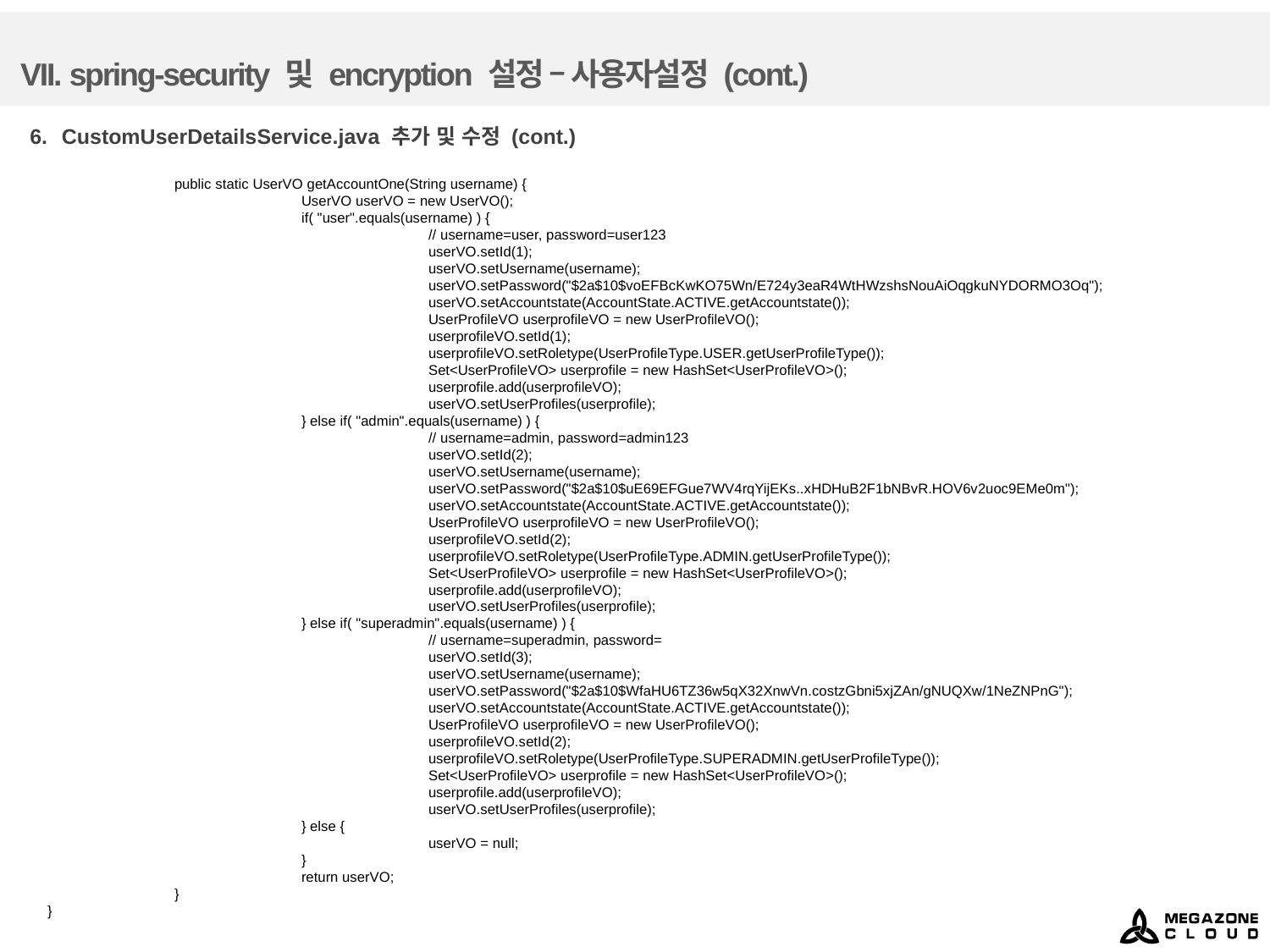

# VII. spring-security 및 encryption 설정 – 사용자설정 (cont.)
CustomUserDetailsService.java 추가 및 수정 (cont.)

	public static UserVO getAccountOne(String username) {
		UserVO userVO = new UserVO();
		if( "user".equals(username) ) {
			// username=user, password=user123
			userVO.setId(1);
			userVO.setUsername(username);
			userVO.setPassword("$2a$10$voEFBcKwKO75Wn/E724y3eaR4WtHWzshsNouAiOqgkuNYDORMO3Oq");
			userVO.setAccountstate(AccountState.ACTIVE.getAccountstate());
			UserProfileVO userprofileVO = new UserProfileVO();
			userprofileVO.setId(1);
			userprofileVO.setRoletype(UserProfileType.USER.getUserProfileType());
			Set<UserProfileVO> userprofile = new HashSet<UserProfileVO>();
			userprofile.add(userprofileVO);
			userVO.setUserProfiles(userprofile);
		} else if( "admin".equals(username) ) {
			// username=admin, password=admin123
			userVO.setId(2);
			userVO.setUsername(username);
			userVO.setPassword("$2a$10$uE69EFGue7WV4rqYijEKs..xHDHuB2F1bNBvR.HOV6v2uoc9EMe0m");
			userVO.setAccountstate(AccountState.ACTIVE.getAccountstate());
			UserProfileVO userprofileVO = new UserProfileVO();
			userprofileVO.setId(2);
			userprofileVO.setRoletype(UserProfileType.ADMIN.getUserProfileType());
			Set<UserProfileVO> userprofile = new HashSet<UserProfileVO>();
			userprofile.add(userprofileVO);
			userVO.setUserProfiles(userprofile);
		} else if( "superadmin".equals(username) ) {
			// username=superadmin, password=
			userVO.setId(3);
			userVO.setUsername(username);
			userVO.setPassword("$2a$10$WfaHU6TZ36w5qX32XnwVn.costzGbni5xjZAn/gNUQXw/1NeZNPnG");
			userVO.setAccountstate(AccountState.ACTIVE.getAccountstate());
			UserProfileVO userprofileVO = new UserProfileVO();
			userprofileVO.setId(2);
			userprofileVO.setRoletype(UserProfileType.SUPERADMIN.getUserProfileType());
			Set<UserProfileVO> userprofile = new HashSet<UserProfileVO>();
			userprofile.add(userprofileVO);
			userVO.setUserProfiles(userprofile);
		} else {
			userVO = null;
		}
		return userVO;
	}
}